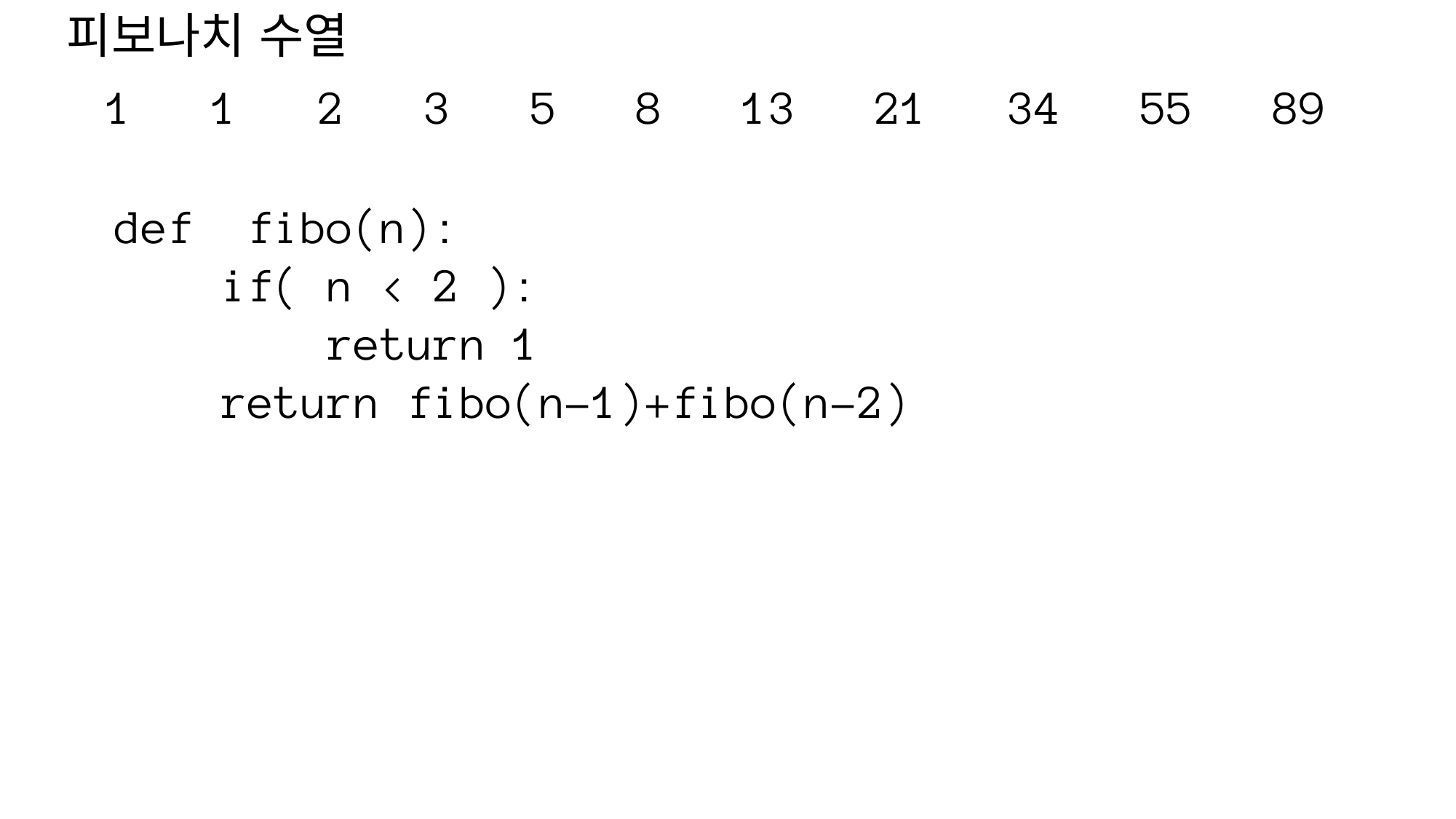

피보나치 수열
1   1   2   3   5   8   13   21   34   55   89
def  fibo(n):
    if( n < 2 ):
        return 1
    return fibo(n-1)+fibo(n-2)